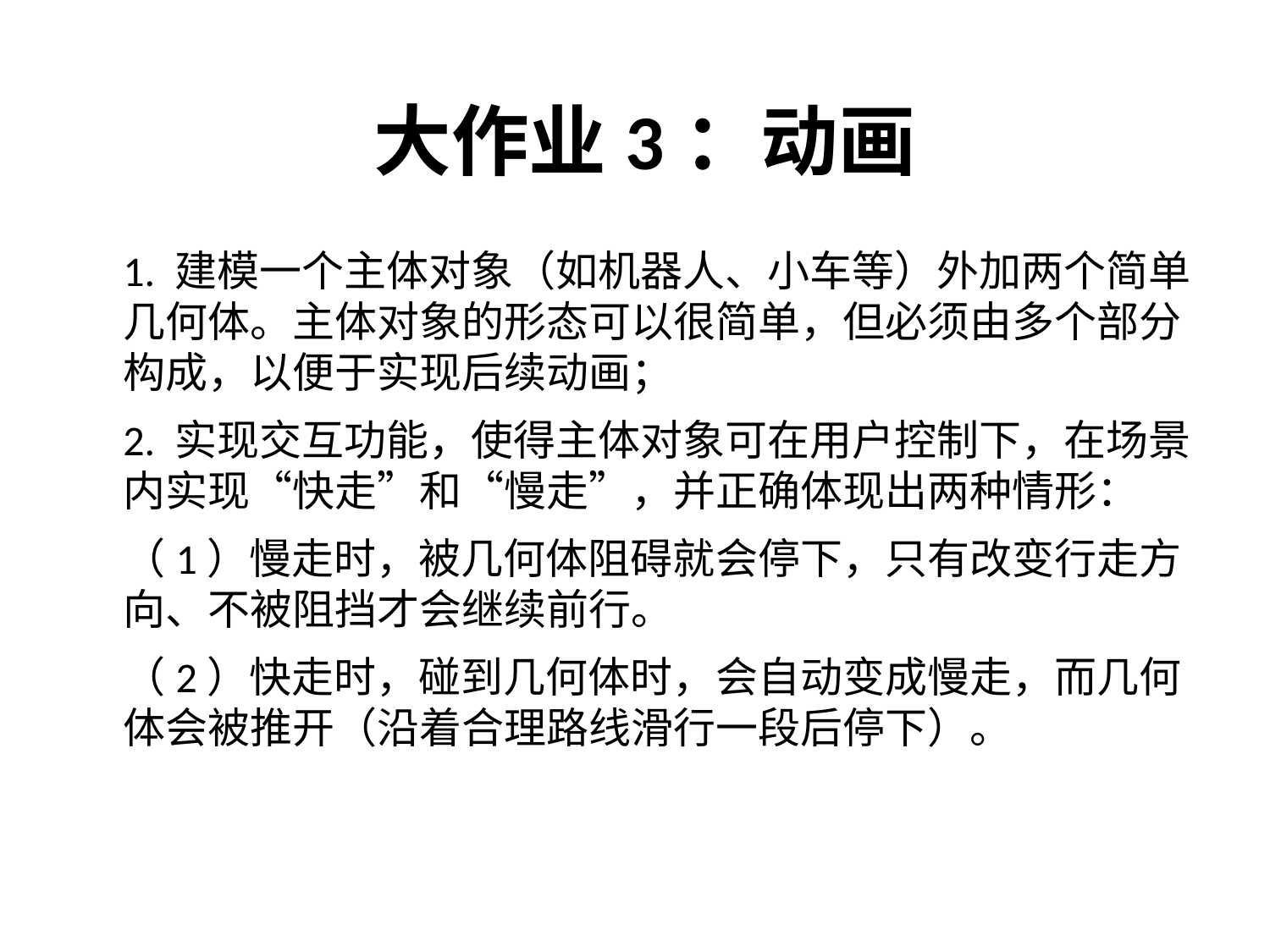

# 大作业3：动画
1. 建模一个主体对象（如机器人、小车等）外加两个简单几何体。主体对象的形态可以很简单，但必须由多个部分构成，以便于实现后续动画；
2. 实现交互功能，使得主体对象可在用户控制下，在场景内实现“快走”和“慢走”，并正确体现出两种情形：
（1）慢走时，被几何体阻碍就会停下，只有改变行走方向、不被阻挡才会继续前行。
（2）快走时，碰到几何体时，会自动变成慢走，而几何体会被推开（沿着合理路线滑行一段后停下）。